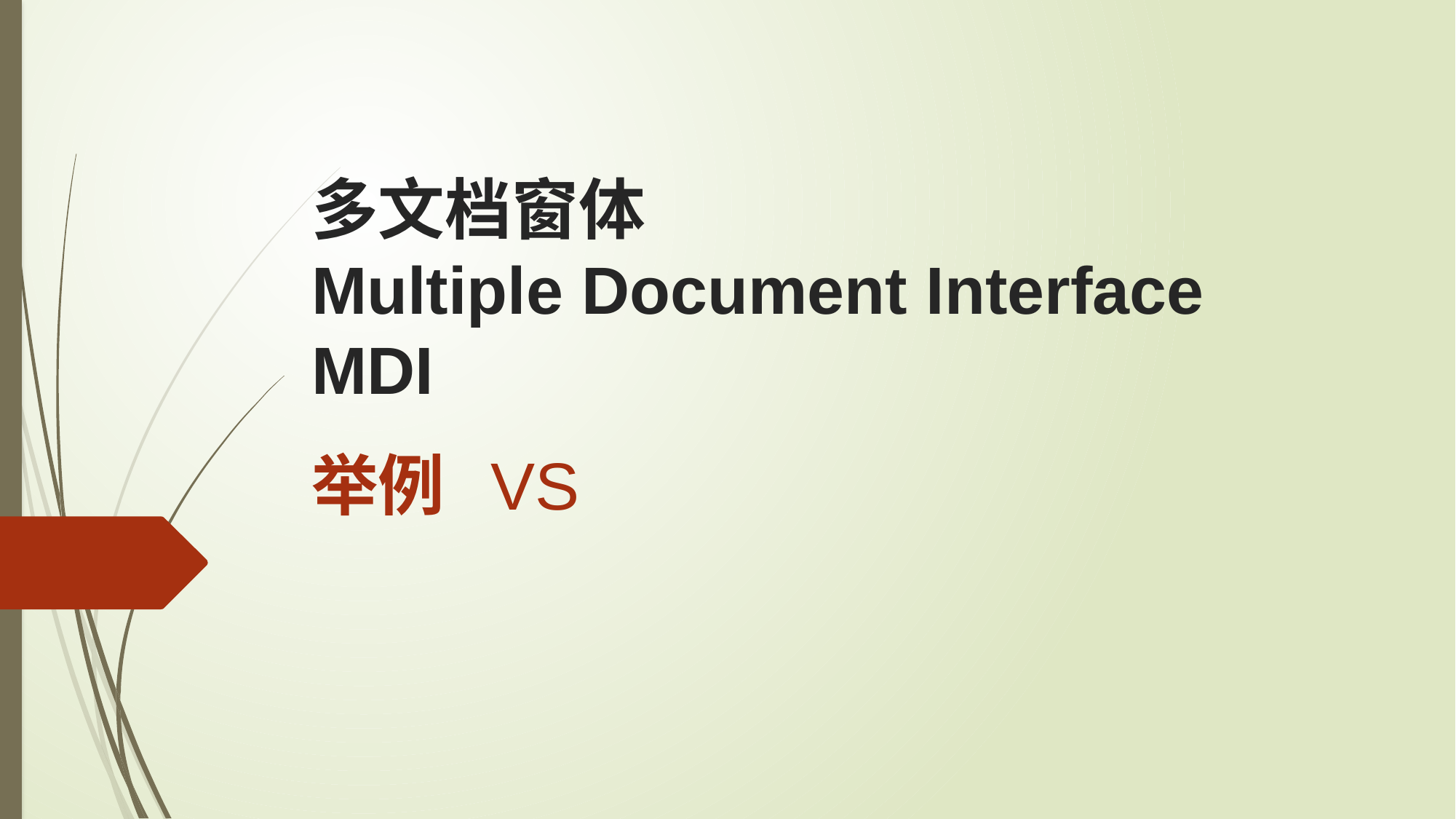

多文档窗体
Multiple Document Interface
MDI

举例  VS